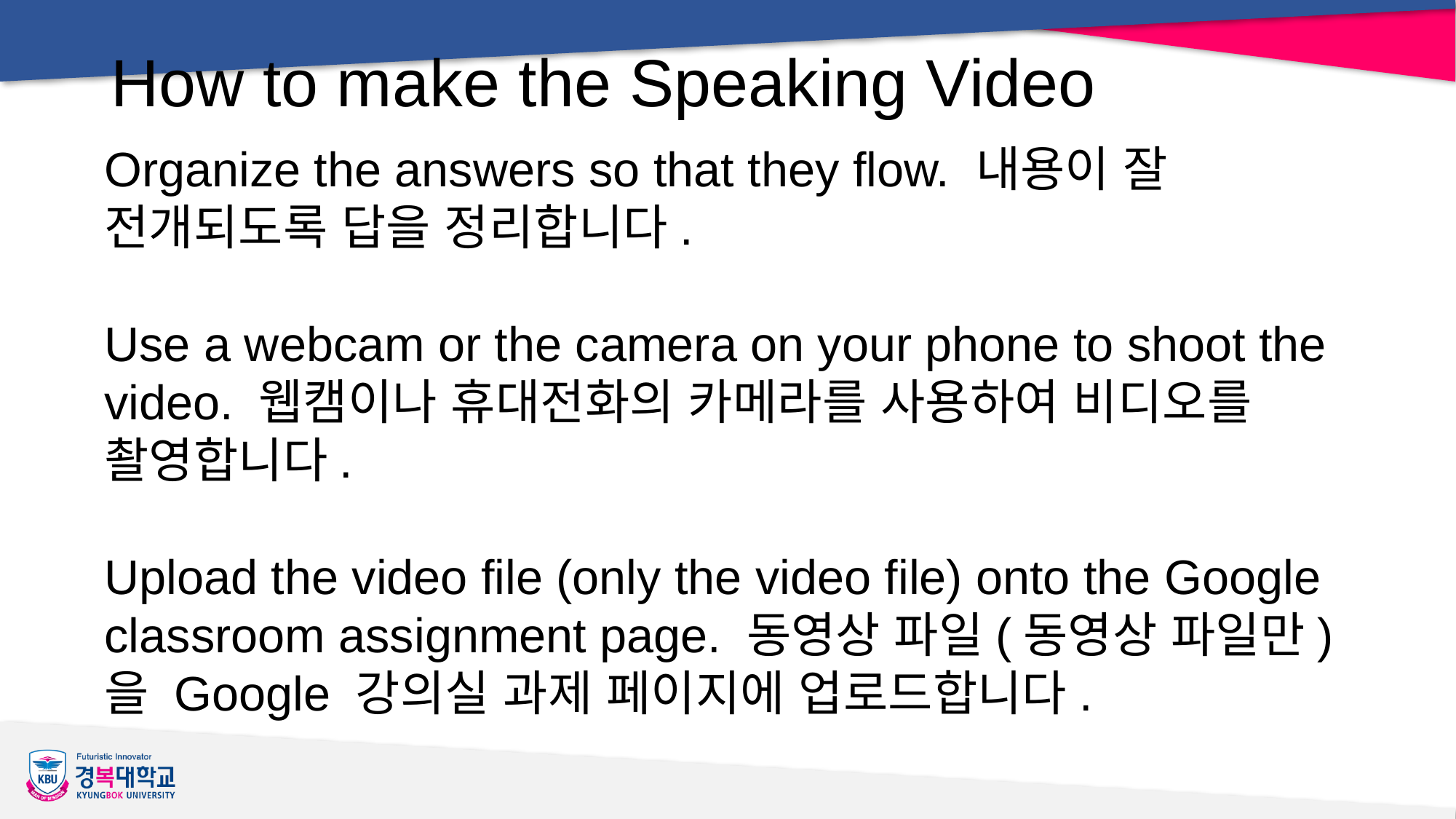

# How to make the Speaking Video
Organize the answers so that they flow. 내용이 잘 전개되도록 답을 정리합니다.

Use a webcam or the camera on your phone to shoot the video. 웹캠이나 휴대전화의 카메라를 사용하여 비디오를 촬영합니다.

Upload the video file (only the video file) onto the Google classroom assignment page. 동영상 파일(동영상 파일만)을 Google 강의실 과제 페이지에 업로드합니다.